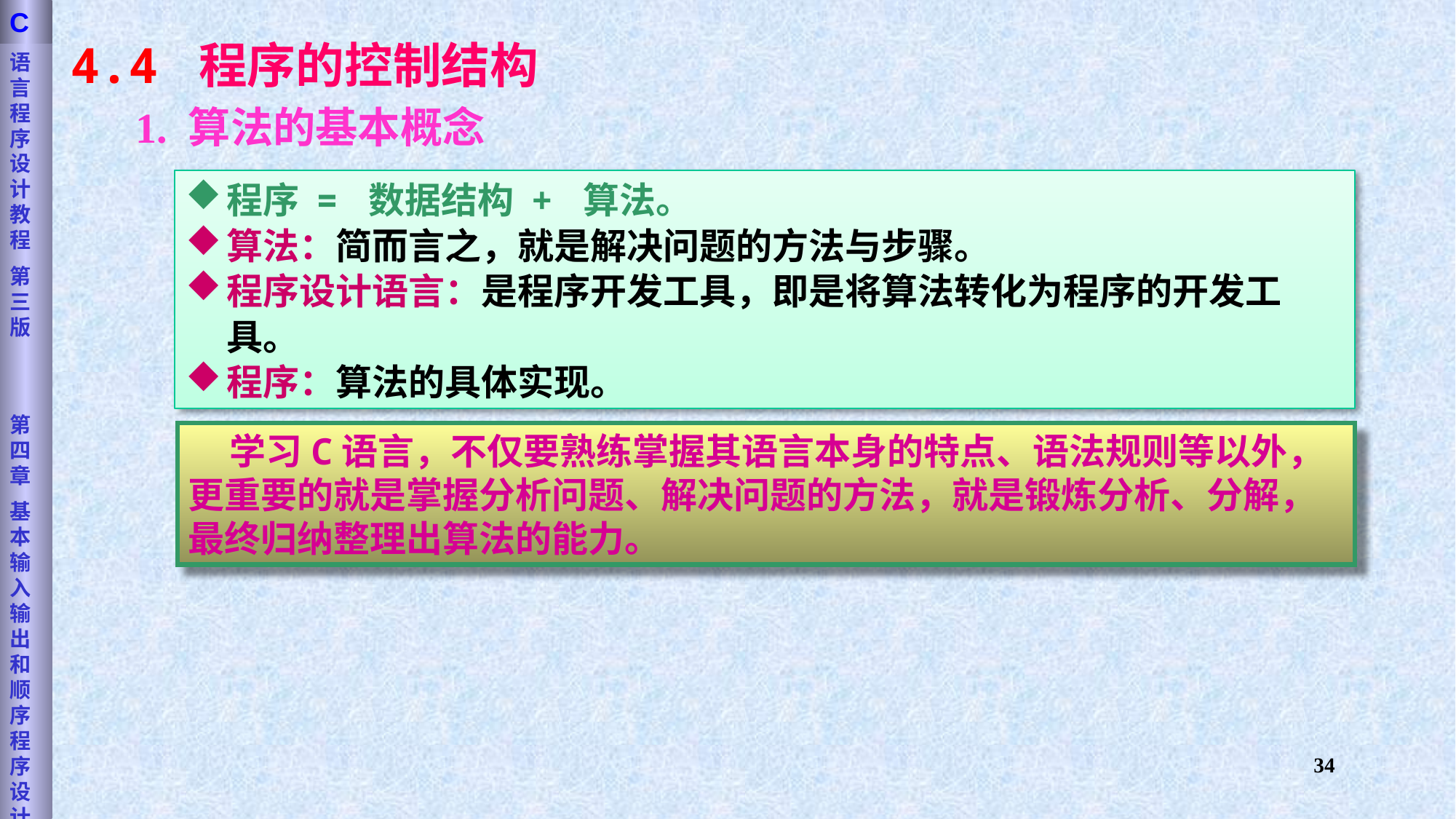

语言程序设计教程
第三版

第四章
基本输入输出和顺序程序设计
C
4.4 程序的控制结构
1. 算法的基本概念
程序 = 数据结构 + 算法。
算法：简而言之，就是解决问题的方法与步骤。
程序设计语言：是程序开发工具，即是将算法转化为程序的开发工具。
程序：算法的具体实现。
    学习C语言，不仅要熟练掌握其语言本身的特点、语法规则等以外，更重要的就是掌握分析问题、解决问题的方法，就是锻炼分析、分解，最终归纳整理出算法的能力。
34